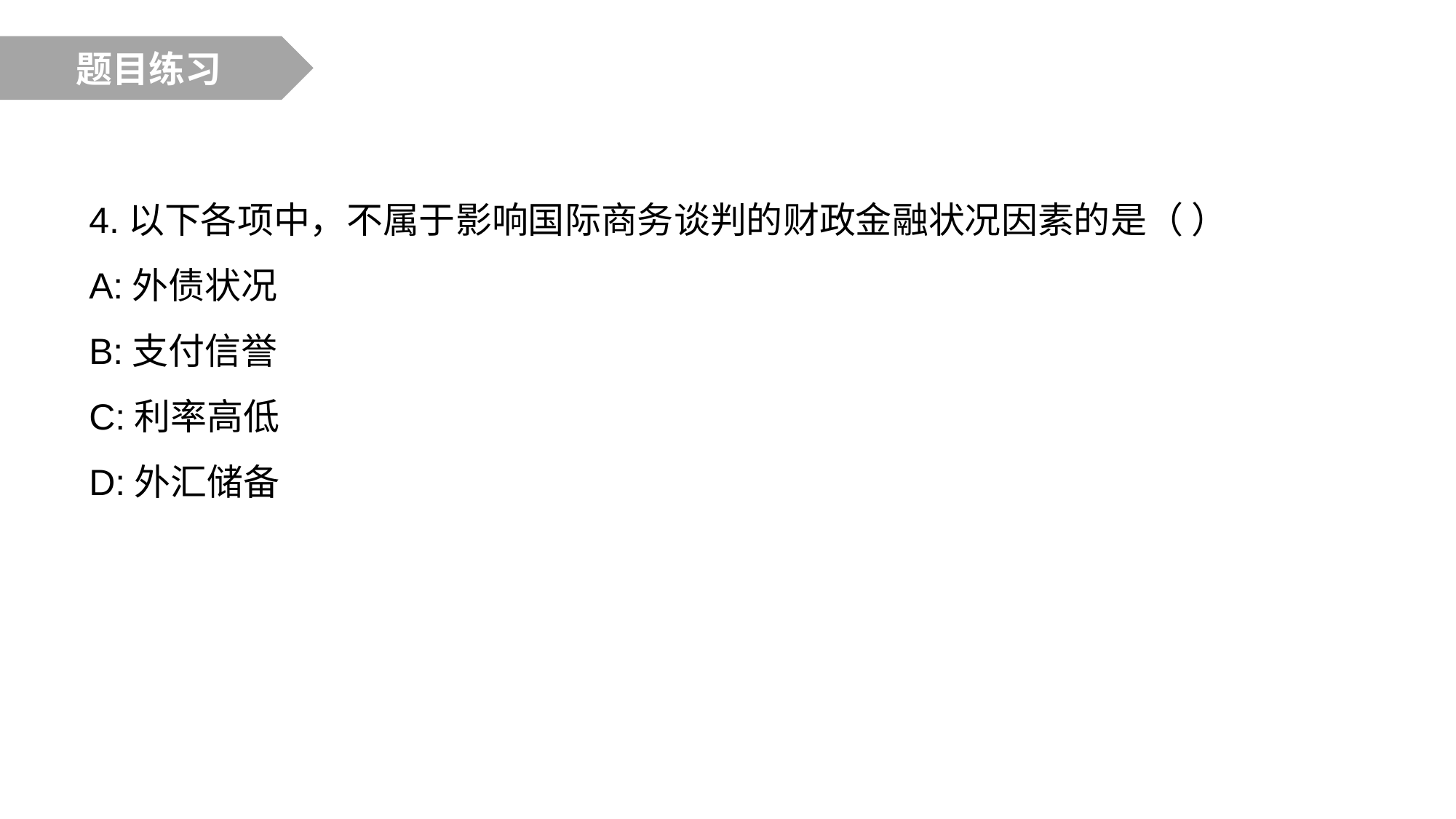

题目练习
4.以下各项中，不属于影响国际商务谈判的财政金融状况因素的是（ ）
A:外债状况
B:支付信誉
C:利率高低
D:外汇储备